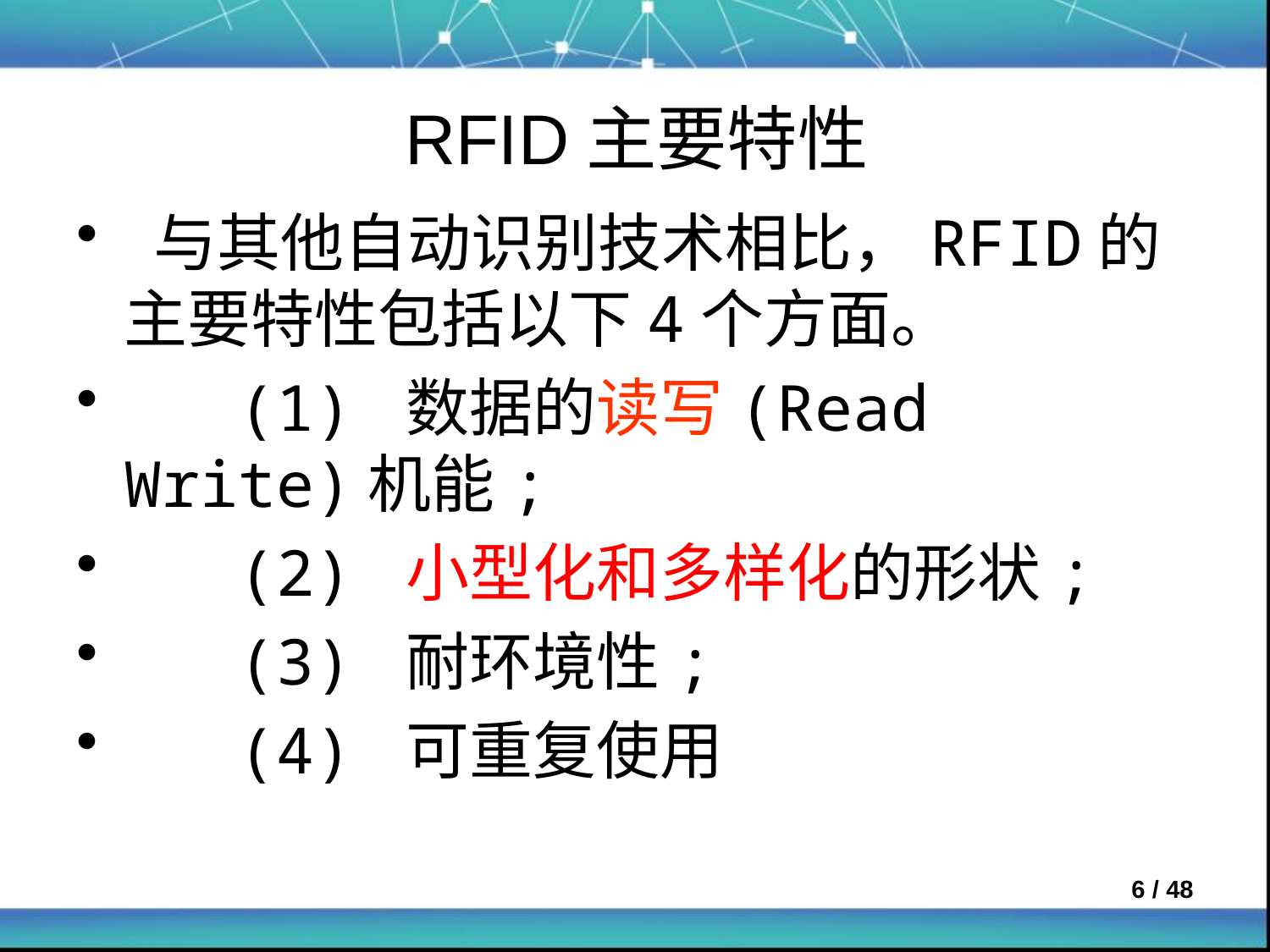

# RFID主要特性
 与其他自动识别技术相比，RFID的主要特性包括以下4个方面。
   (1) 数据的读写(Read Write)机能;
   (2) 小型化和多样化的形状;
   (3) 耐环境性;
   (4) 可重复使用
6 / 48